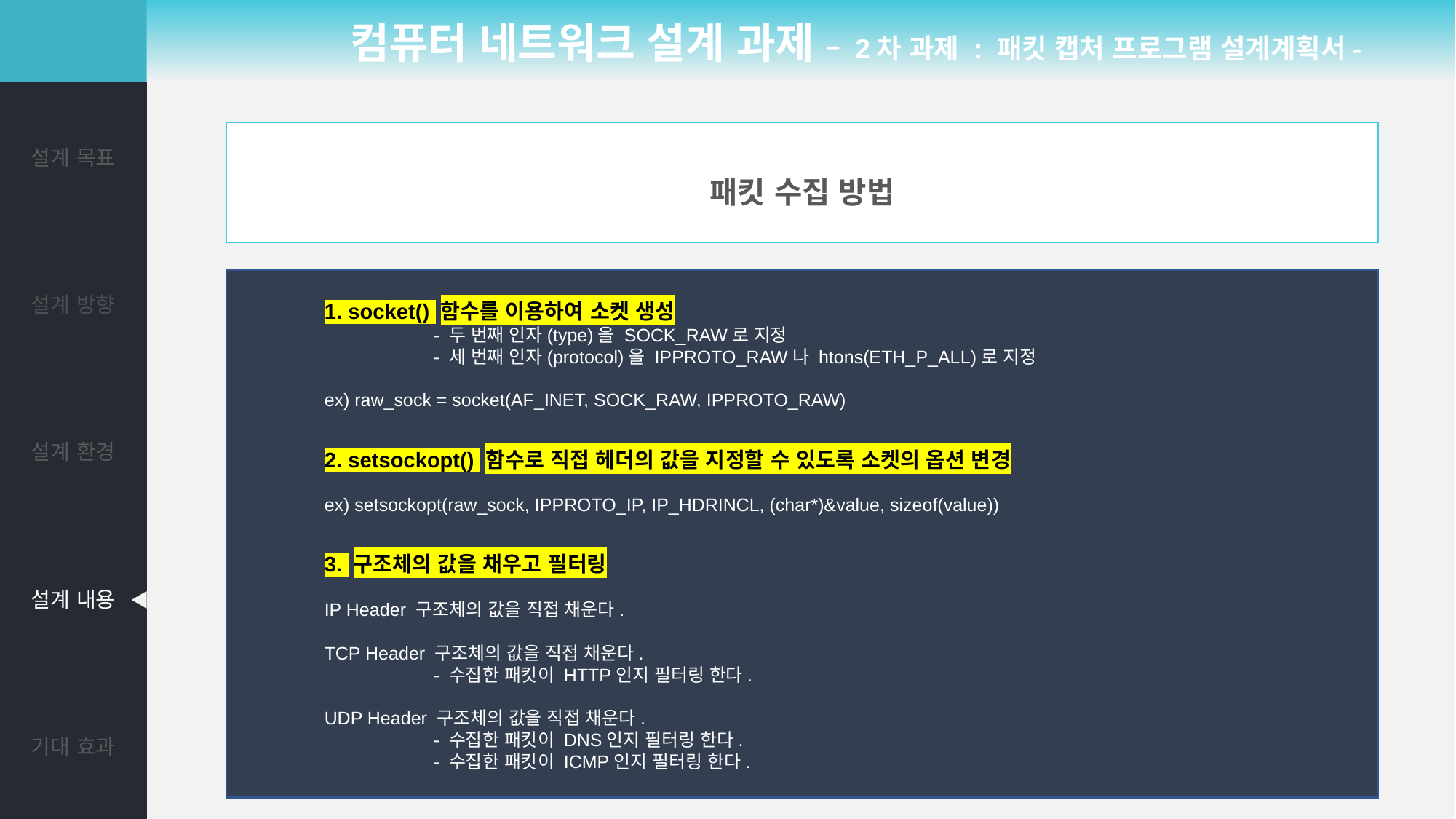

컴퓨터 네트워크 설계 과제 – 2차 과제 : 패킷 캡처 프로그램 설계계획서-
| 설계 목표 |
| --- |
| 설계 방향 |
| 설계 환경 |
| 설계 내용 |
| 기대 효과 |
패킷 수집 방법

1. socket() 함수를 이용하여 소켓 생성
	- 두 번째 인자(type)을 SOCK_RAW로 지정
	- 세 번째 인자(protocol)을 IPPROTO_RAW나 htons(ETH_P_ALL)로 지정

ex) raw_sock = socket(AF_INET, SOCK_RAW, IPPROTO_RAW)
2. setsockopt() 함수로 직접 헤더의 값을 지정할 수 있도록 소켓의 옵션 변경

ex) setsockopt(raw_sock, IPPROTO_IP, IP_HDRINCL, (char*)&value, sizeof(value))

3. 구조체의 값을 채우고 필터링

IP Header 구조체의 값을 직접 채운다.

TCP Header 구조체의 값을 직접 채운다.
	- 수집한 패킷이 HTTP인지 필터링 한다.

UDP Header 구조체의 값을 직접 채운다.
	- 수집한 패킷이 DNS인지 필터링 한다.
	- 수집한 패킷이 ICMP인지 필터링 한다.